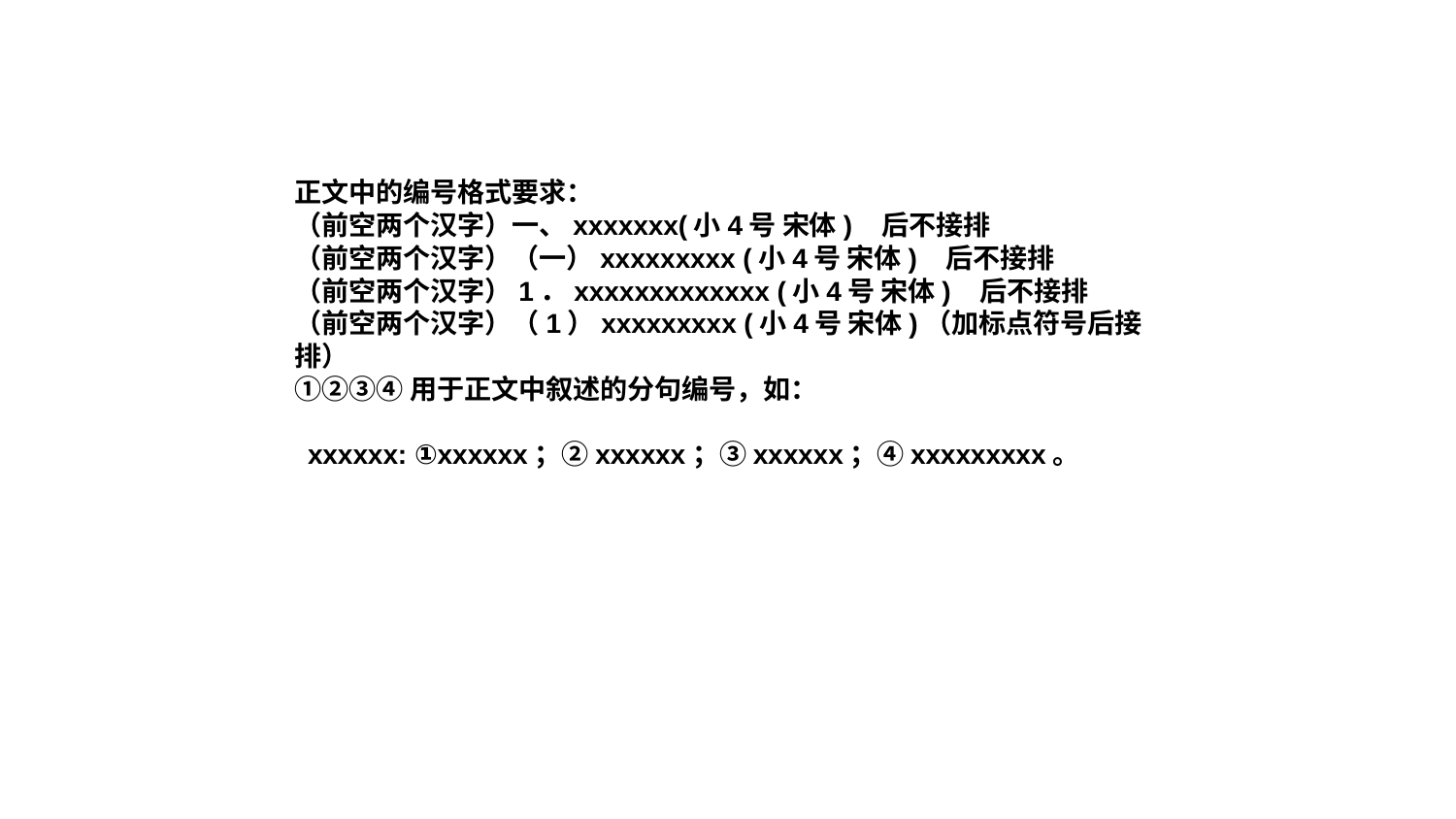

正文中的编号格式要求：
（前空两个汉字）一、xxxxxxx(小4号 宋体)   后不接排
（前空两个汉字）（一）xxxxxxxxx (小4号 宋体)   后不接排
（前空两个汉字）1．xxxxxxxxxxxxx (小4号 宋体)   后不接排
（前空两个汉字）（1）xxxxxxxxx (小4号 宋体)（加标点符号后接排）
①②③④用于正文中叙述的分句编号，如：
xxxxxx: ①xxxxxx；②xxxxxx；③xxxxxx；④xxxxxxxxx。